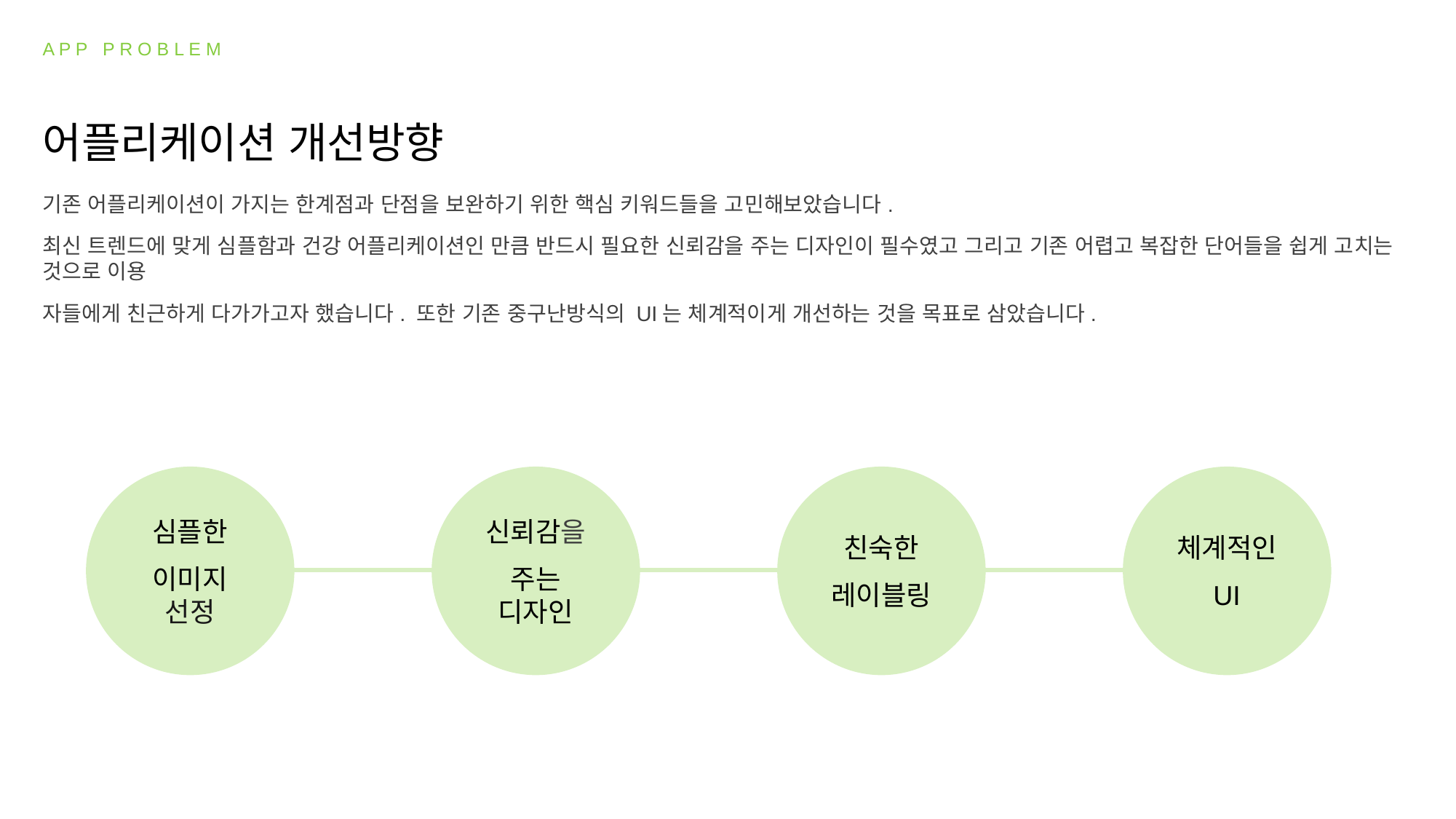

A P P   P R O B L E M
어플리케이션 개선방향
기존 어플리케이션이 가지는 한계점과 단점을 보완하기 위한 핵심 키워드들을 고민해보았습니다.

최신 트렌드에 맞게 심플함과 건강 어플리케이션인 만큼 반드시 필요한 신뢰감을 주는 디자인이 필수였고 그리고 기존 어렵고 복잡한 단어들을 쉽게 고치는 것으로 이용

자들에게 친근하게 다가가고자 했습니다. 또한 기존 중구난방식의 UI는 체계적이게 개선하는 것을 목표로 삼았습니다.
심플한

이미지 선정
신뢰감을

주는 디자인
친숙한

레이블링
체계적인

UI